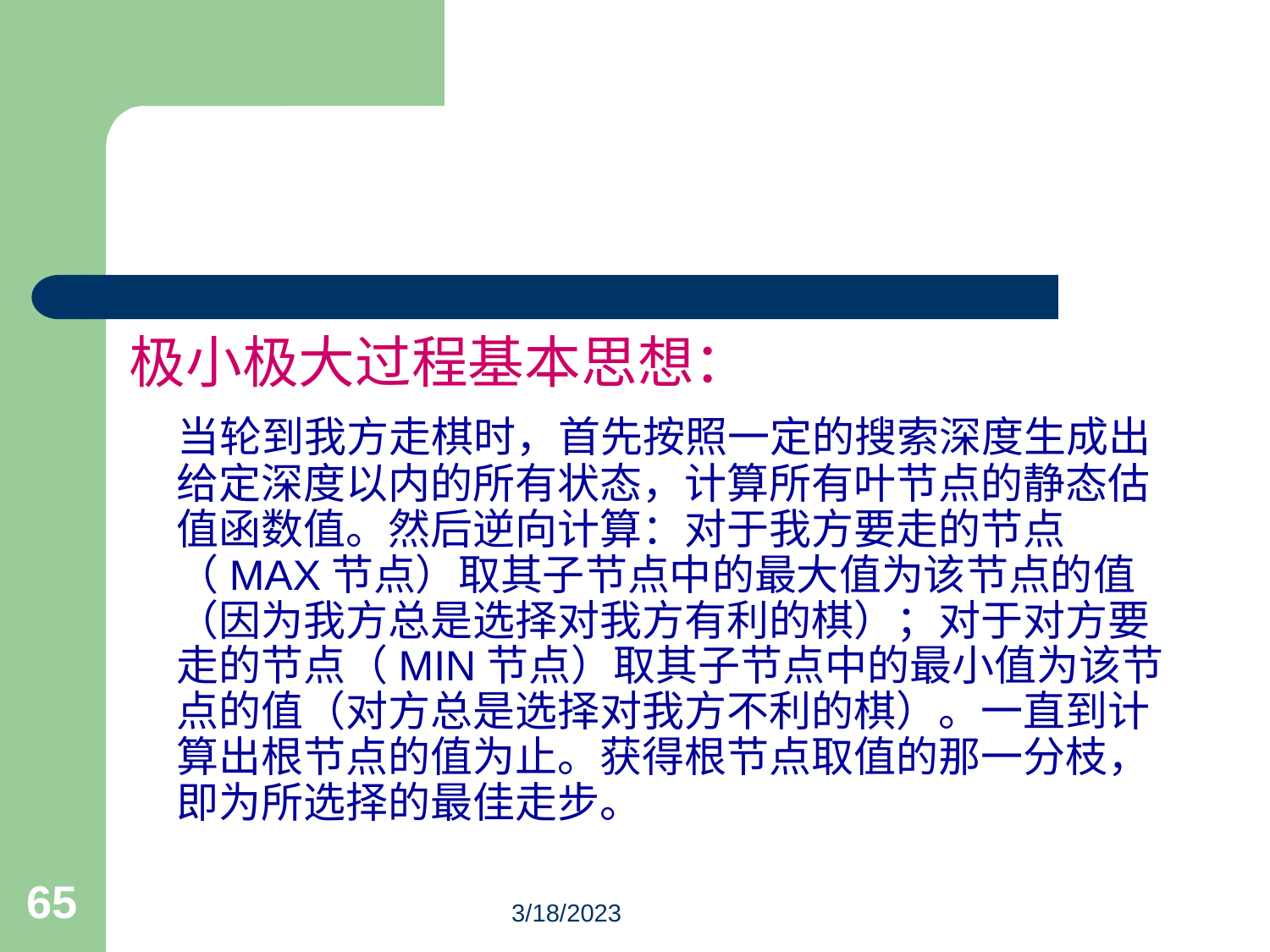

#
极小极大过程基本思想：
    当轮到我方走棋时，首先按照一定的搜索深度生成出给定深度以内的所有状态，计算所有叶节点的静态估值函数值。然后逆向计算：对于我方要走的节点（MAX节点）取其子节点中的最大值为该节点的值（因为我方总是选择对我方有利的棋）；对于对方要走的节点（MIN节点）取其子节点中的最小值为该节点的值（对方总是选择对我方不利的棋）。一直到计算出根节点的值为止。获得根节点取值的那一分枝，即为所选择的最佳走步。

65
3/18/2023